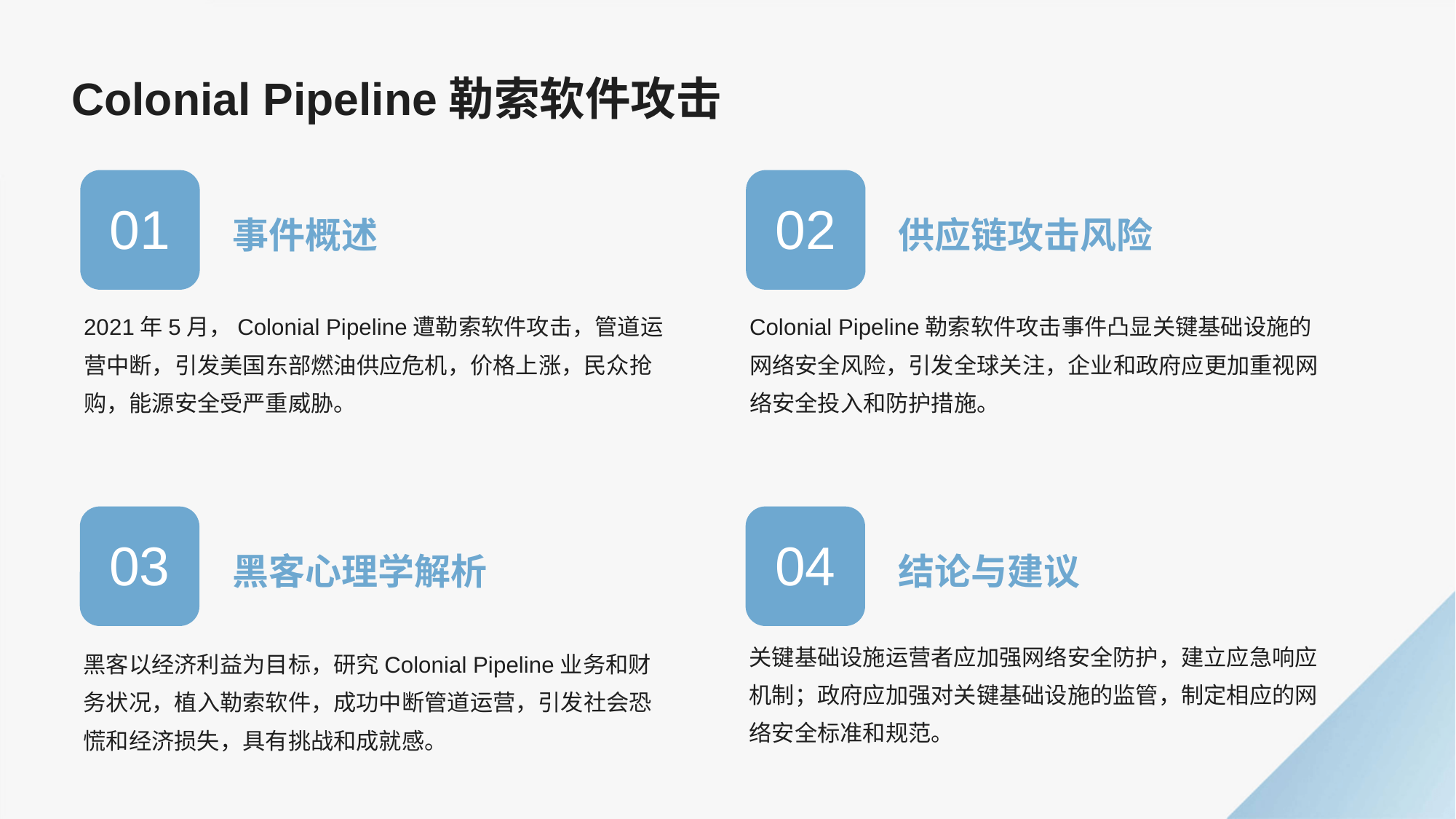

Colonial Pipeline勒索软件攻击

事件概述

供应链攻击风险
01
02
2021年5月，Colonial Pipeline遭勒索软件攻击，管道运营中断，引发美国东部燃油供应危机，价格上涨，民众抢购，能源安全受严重威胁。
Colonial Pipeline勒索软件攻击事件凸显关键基础设施的网络安全风险，引发全球关注，企业和政府应更加重视网络安全投入和防护措施。

黑客心理学解析

结论与建议
03
04
关键基础设施运营者应加强网络安全防护，建立应急响应机制；政府应加强对关键基础设施的监管，制定相应的网络安全标准和规范。
黑客以经济利益为目标，研究Colonial Pipeline业务和财务状况，植入勒索软件，成功中断管道运营，引发社会恐慌和经济损失，具有挑战和成就感。